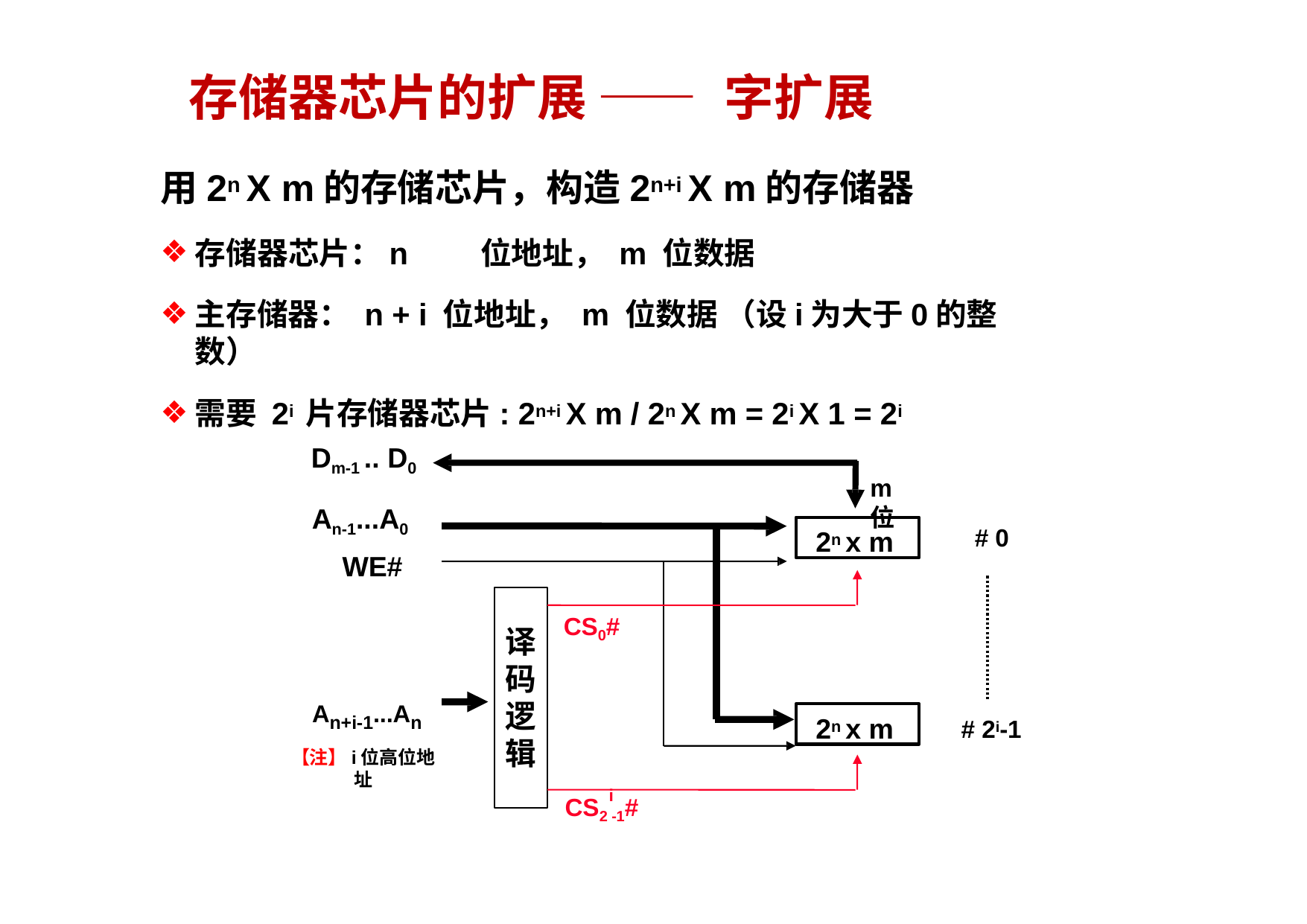

# 存储器芯片的扩展 ——	字扩展
用2n X m的存储芯片，构造2n+i X m的存储器
存储器芯片：n	位地址， m 位数据
主存储器： n + i 位地址， m 位数据 （设i为大于0的整数）
需要 2i 片存储器芯片: 2n+i X m / 2n X m = 2i X 1 = 2i
Dm-1 .. D0
An-1...A0  WE#

m位

2n x m
# 0

CS0#
译码逻辑
An+i-1...An
【注】i位高位地址

2n x m

# 2i-1

i
CS2 -1#